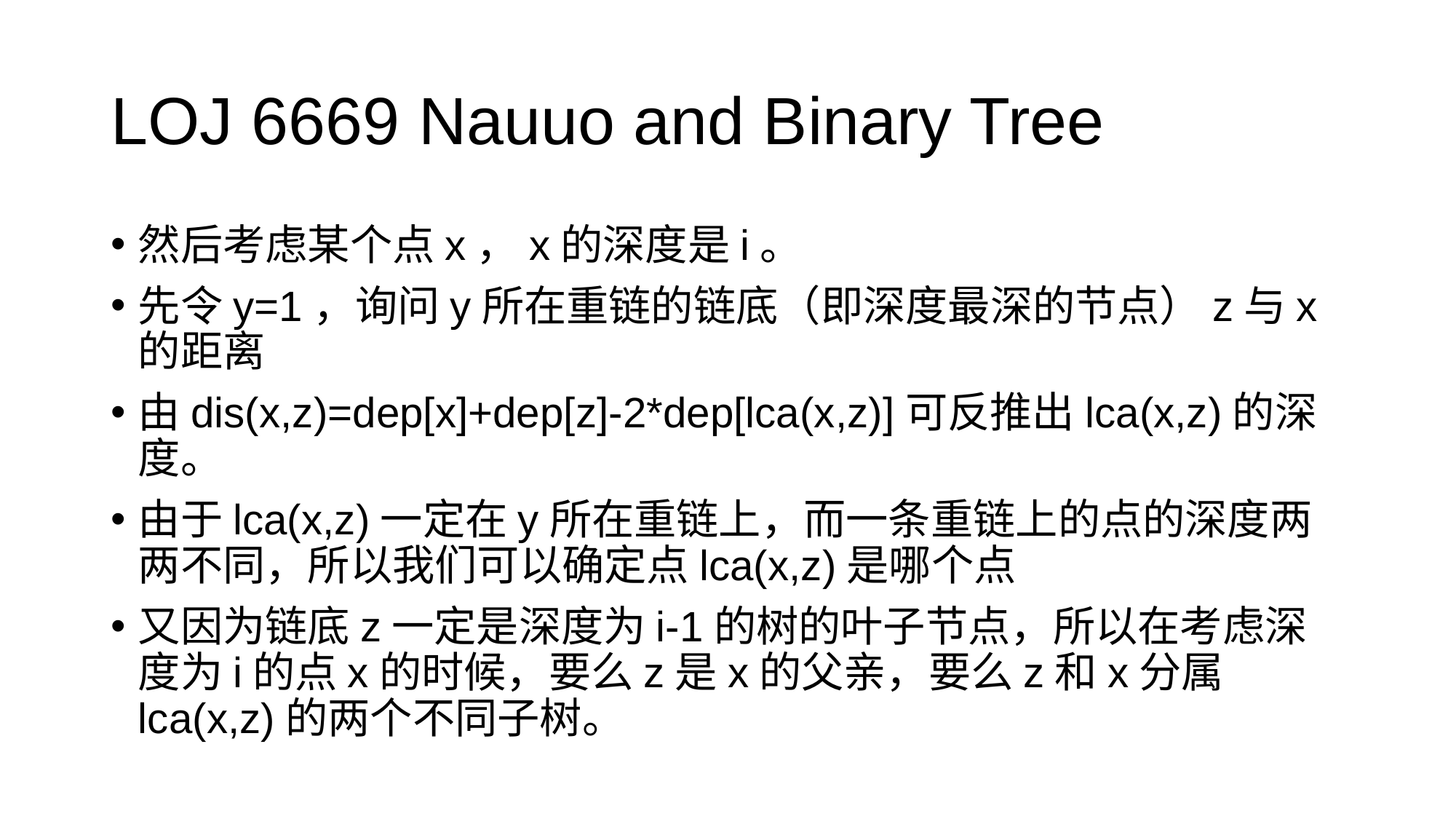

# LOJ 6669 Nauuo and Binary Tree
然后考虑某个点x，x的深度是i。
先令y=1，询问y所在重链的链底（即深度最深的节点）z与x的距离
由dis(x,z)=dep[x]+dep[z]-2*dep[lca(x,z)]可反推出lca(x,z)的深度。
由于lca(x,z)一定在y所在重链上，而一条重链上的点的深度两两不同，所以我们可以确定点lca(x,z)是哪个点
又因为链底z一定是深度为i-1的树的叶子节点，所以在考虑深度为i的点x的时候，要么z是x的父亲，要么z和x分属lca(x,z)的两个不同子树。